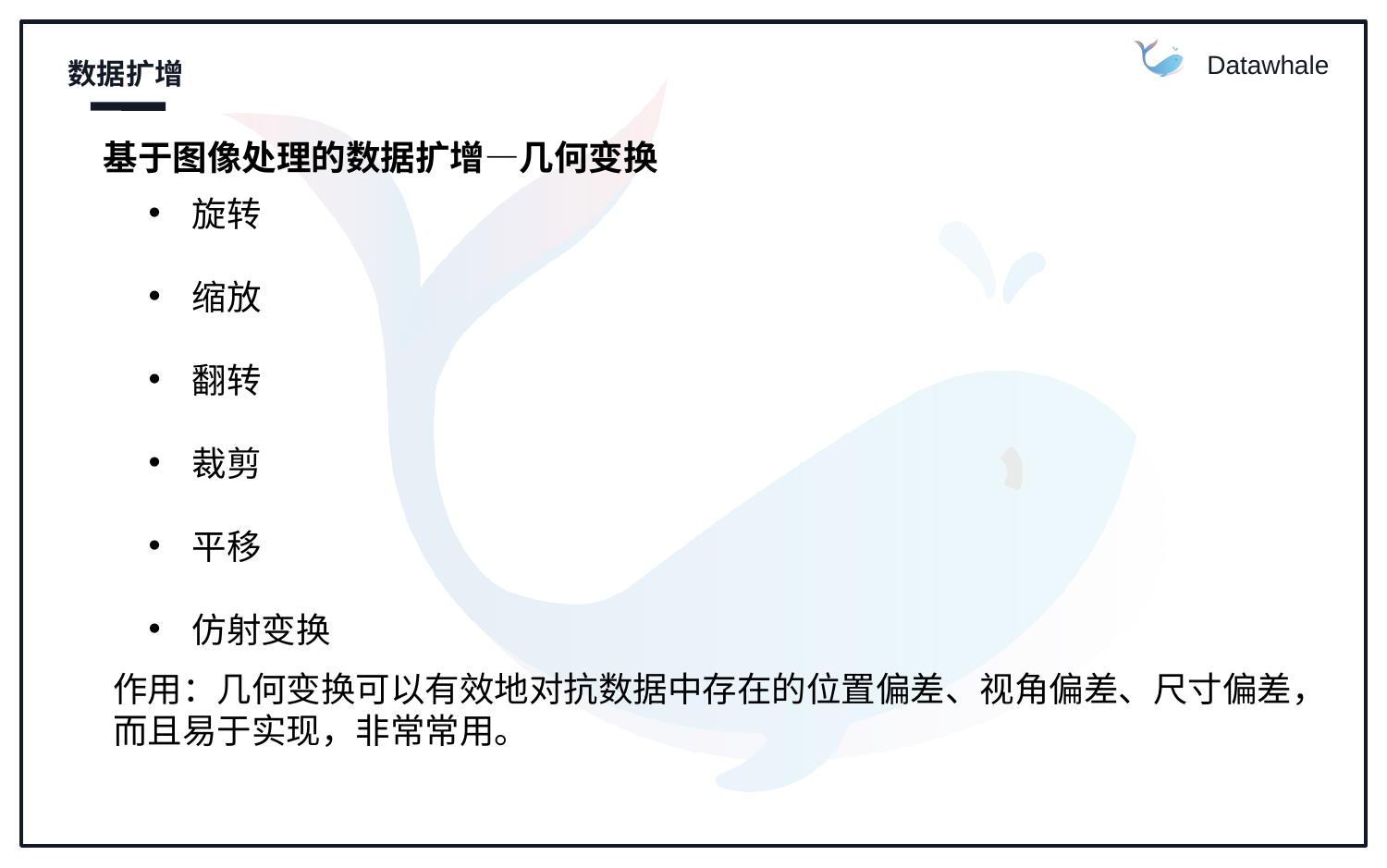

Datawhale

数据扩增

基于图像处理的数据扩增—几何变换
旋转

缩放

翻转

裁剪

平移

仿射变换
作用：几何变换可以有效地对抗数据中存在的位置偏差、视角偏差、尺寸偏差，而且易于实现，非常常用。